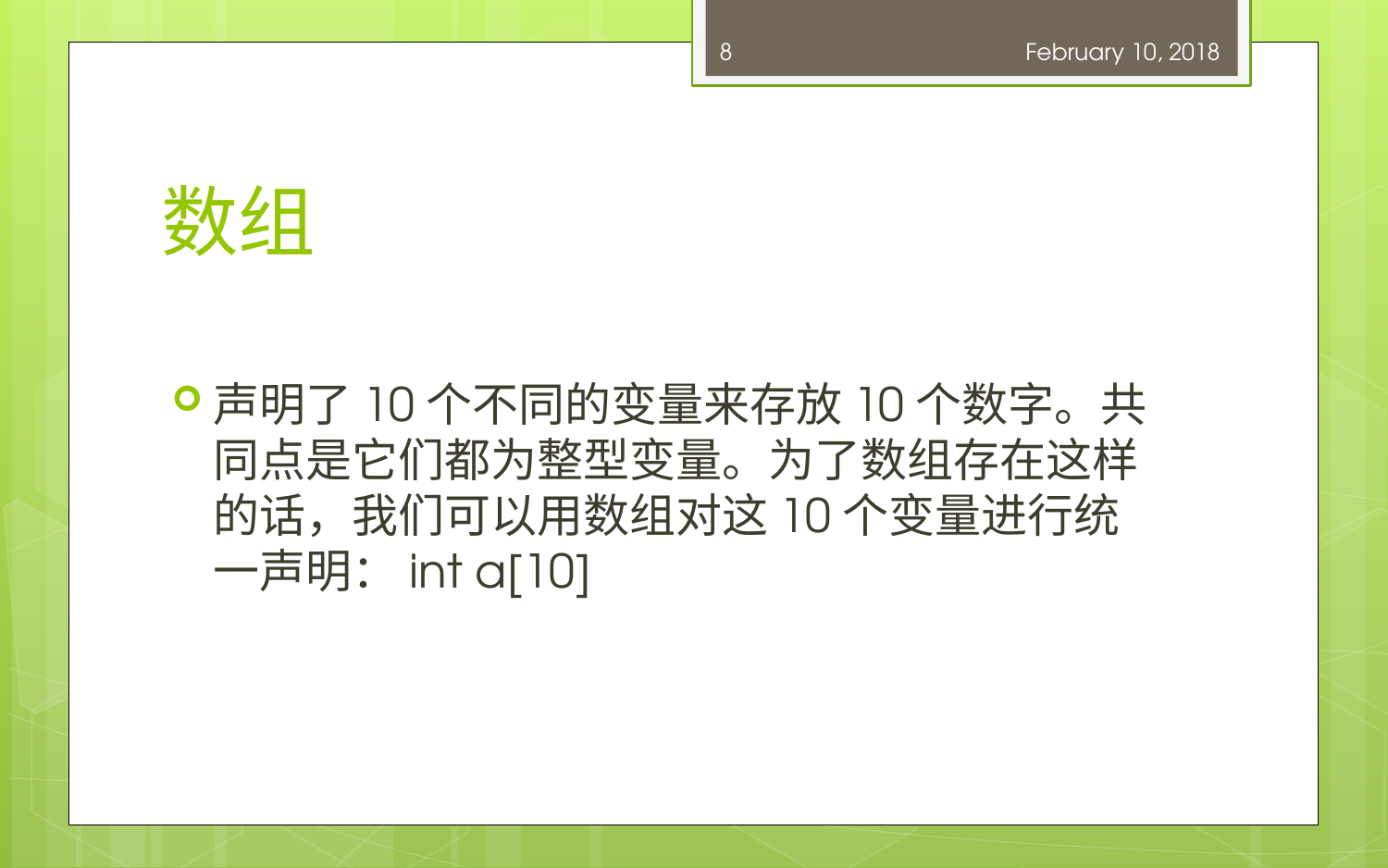

8
February 10, 2018
# 数组
声明了10个不同的变量来存放10个数字。共同点是它们都为整型变量。为了数组存在这样的话，我们可以用数组对这10个变量进行统一声明：int a[10]